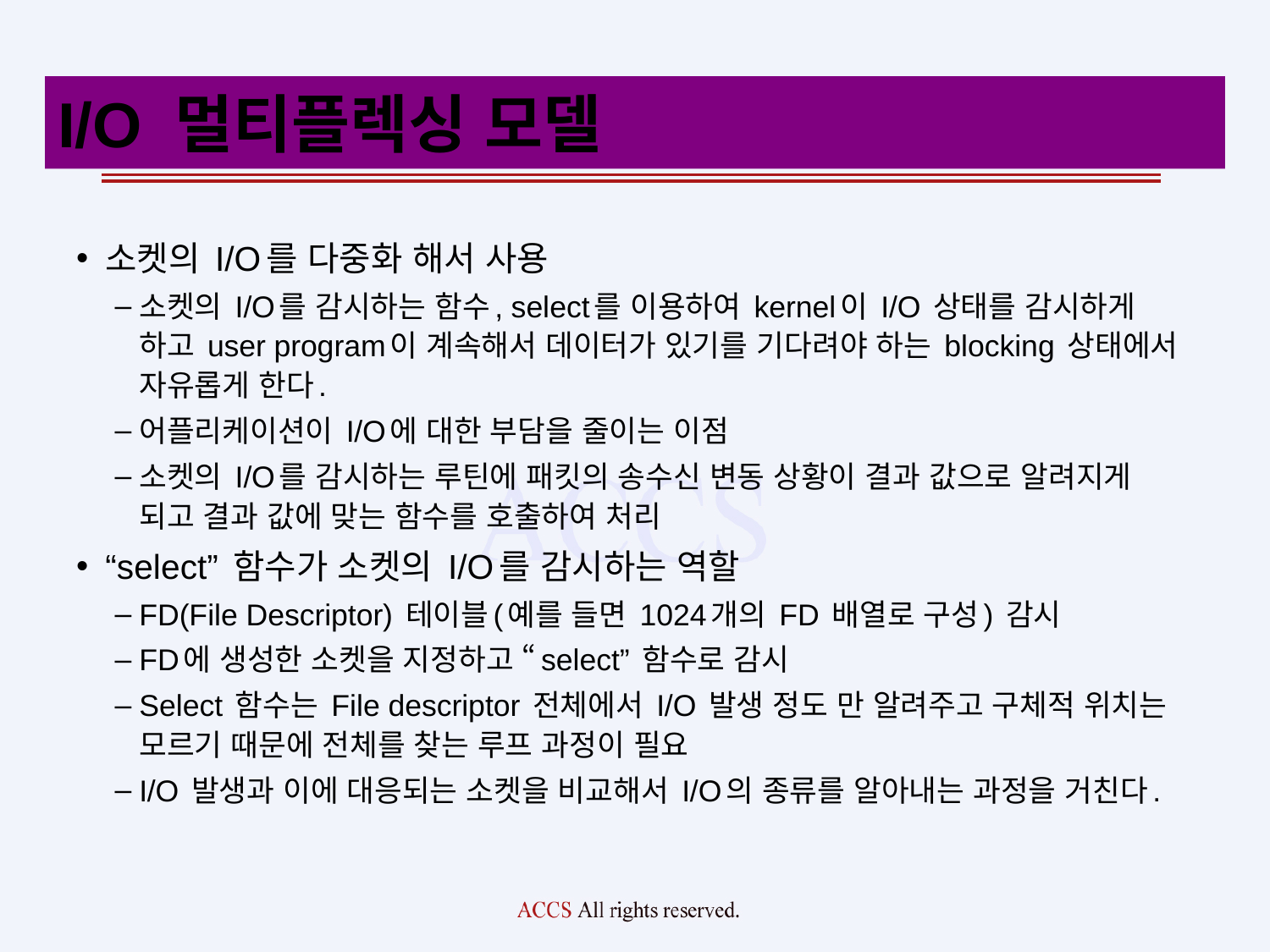

# I/O 멀티플렉싱 모델
소켓의 I/O를 다중화 해서 사용
소켓의 I/O를 감시하는 함수, select를 이용하여 kernel이 I/O 상태를 감시하게 하고 user program이 계속해서 데이터가 있기를 기다려야 하는 blocking 상태에서 자유롭게 한다.
어플리케이션이 I/O에 대한 부담을 줄이는 이점
소켓의 I/O를 감시하는 루틴에 패킷의 송수신 변동 상황이 결과 값으로 알려지게 되고 결과 값에 맞는 함수를 호출하여 처리
“select” 함수가 소켓의 I/O를 감시하는 역할
FD(File Descriptor) 테이블(예를 들면 1024개의 FD 배열로 구성) 감시
FD에 생성한 소켓을 지정하고 “select” 함수로 감시
Select 함수는 File descriptor 전체에서 I/O 발생 정도 만 알려주고 구체적 위치는 모르기 때문에 전체를 찾는 루프 과정이 필요
I/O 발생과 이에 대응되는 소켓을 비교해서 I/O의 종류를 알아내는 과정을 거친다.